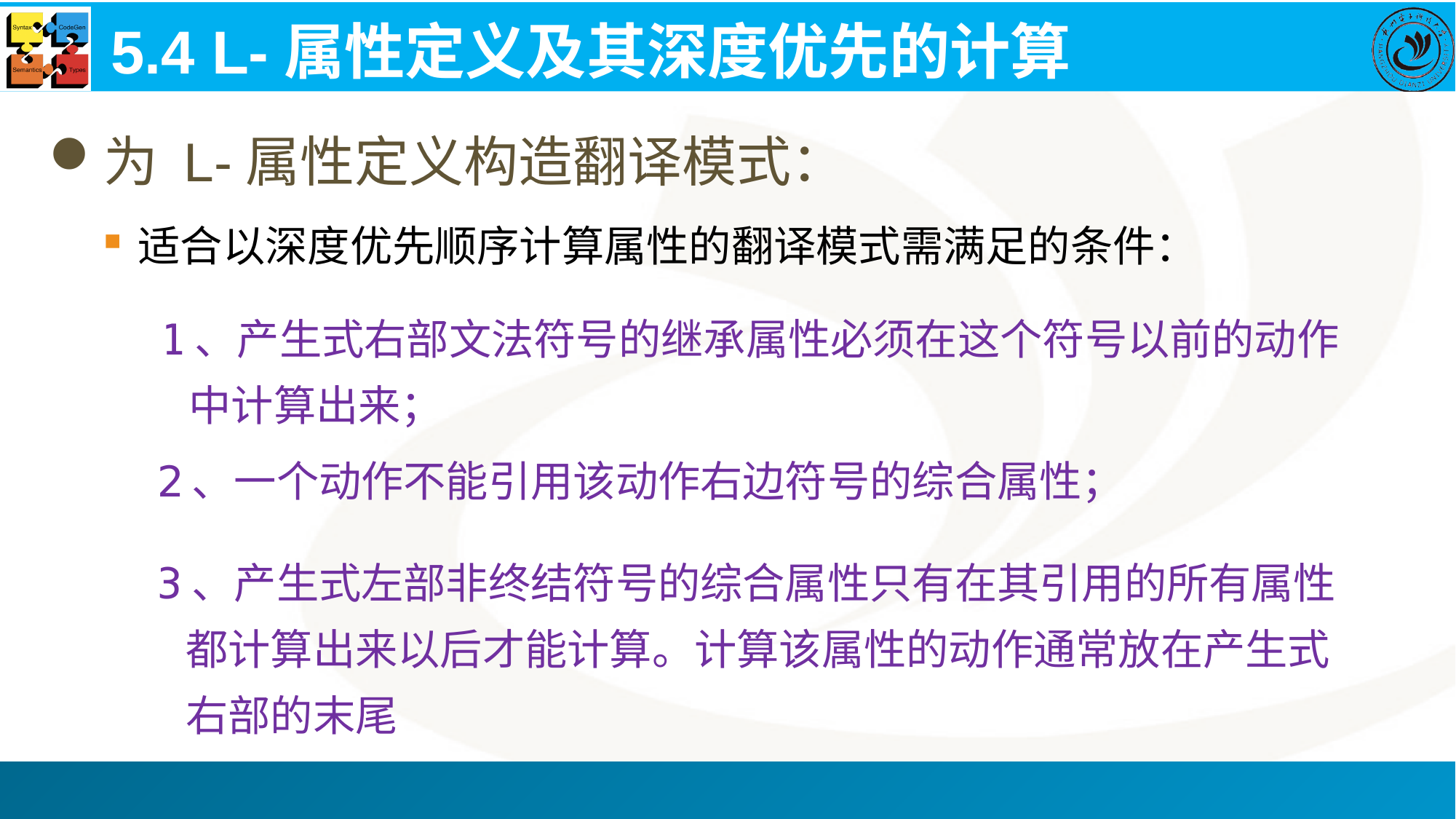

# 5.4 L-属性定义及其深度优先的计算
为 L-属性定义构造翻译模式：
适合以深度优先顺序计算属性的翻译模式需满足的条件：
1、产生式右部文法符号的继承属性必须在这个符号以前的动作中计算出来；
2、一个动作不能引用该动作右边符号的综合属性；
3、产生式左部非终结符号的综合属性只有在其引用的所有属性都计算出来以后才能计算。计算该属性的动作通常放在产生式右部的末尾
43